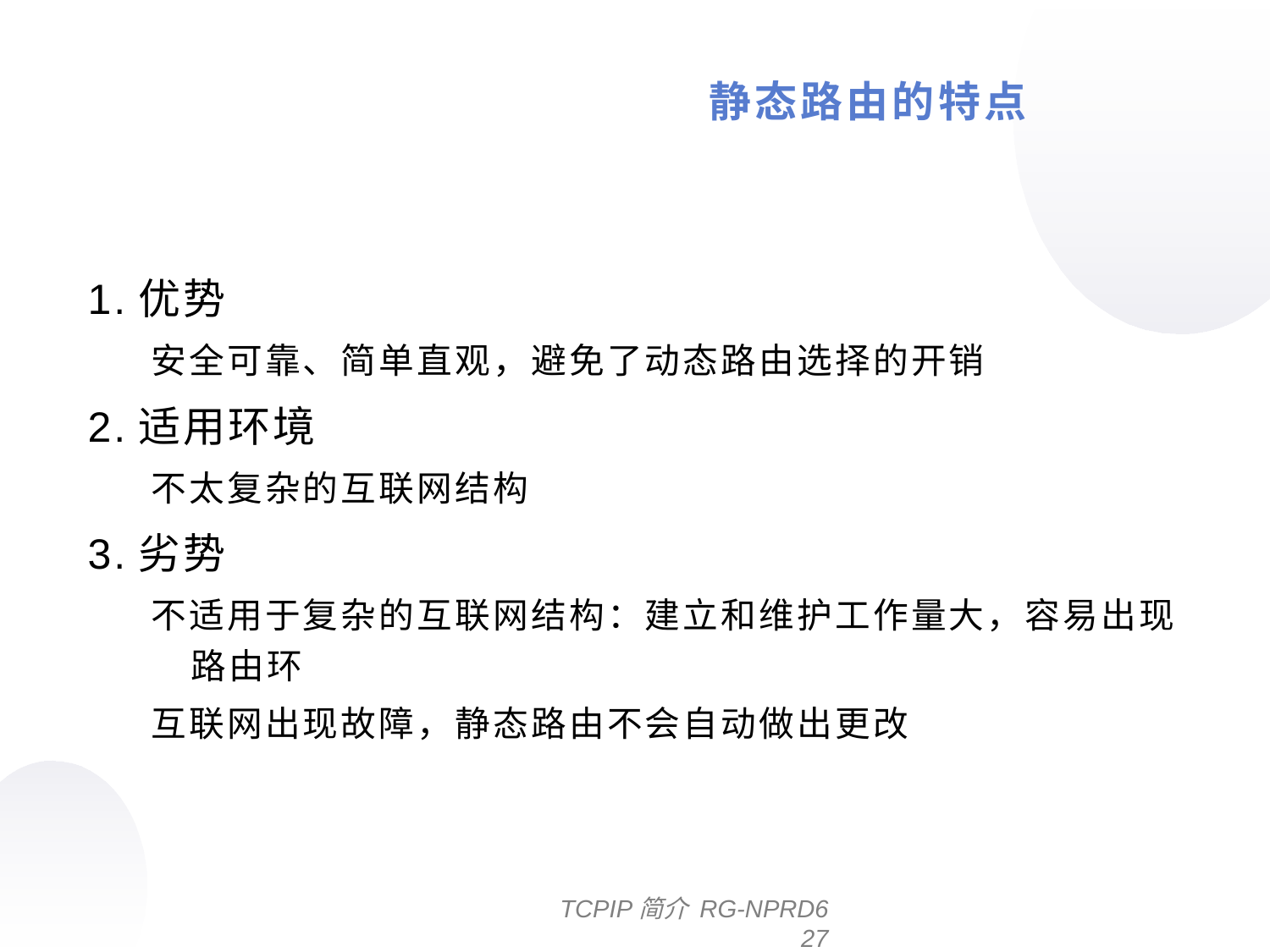

静态路由的特点
1.优势
安全可靠、简单直观，避免了动态路由选择的开销
2.适用环境
不太复杂的互联网结构
3.劣势
不适用于复杂的互联网结构：建立和维护工作量大，容易出现路由环
互联网出现故障，静态路由不会自动做出更改

TCPIP简介 RG-NPRD6
27